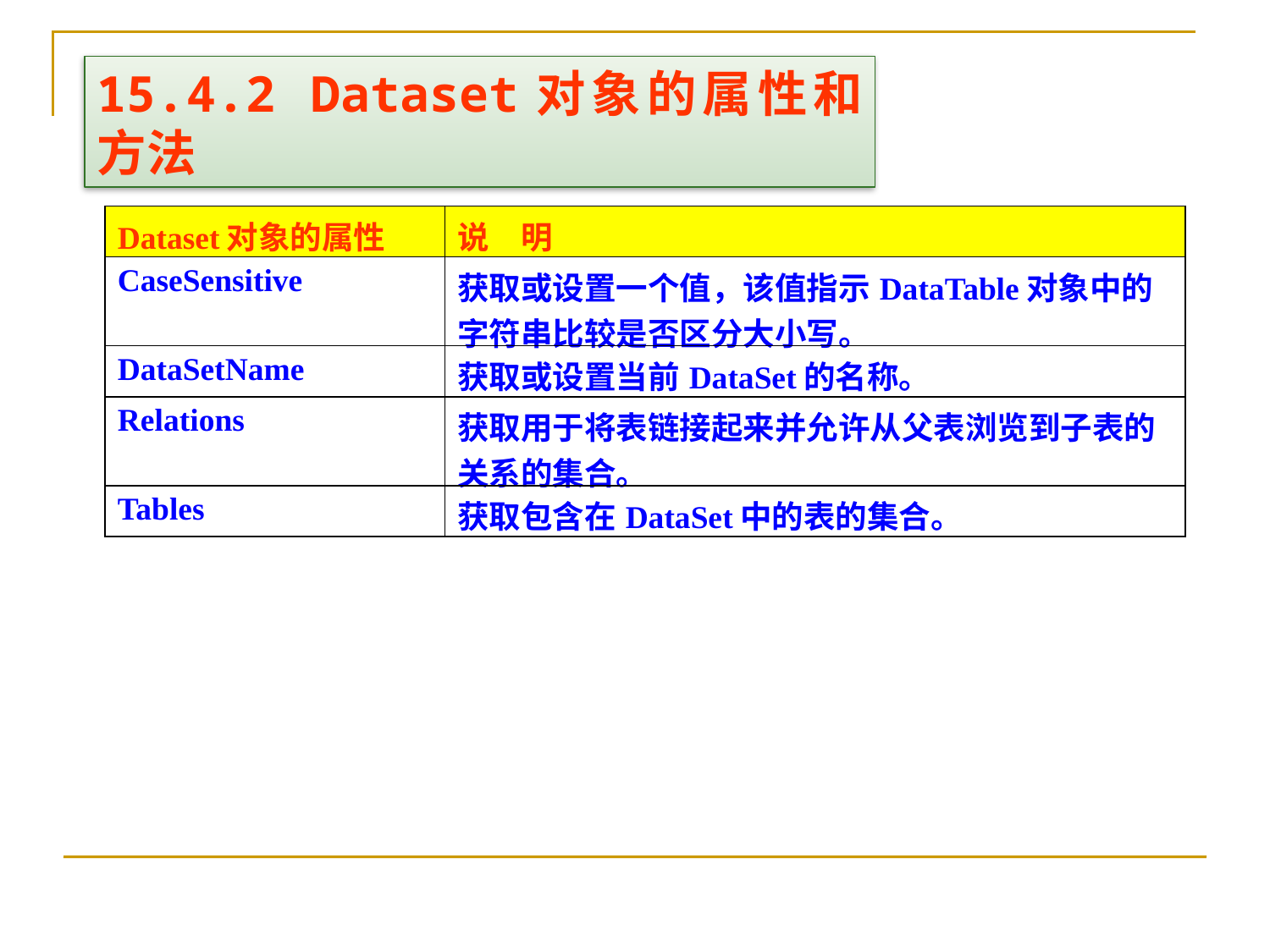

15.4.2 Dataset对象的属性和方法
| Dataset对象的属性 | 说　明 |
| --- | --- |
| CaseSensitive | 获取或设置一个值，该值指示DataTable对象中的字符串比较是否区分大小写。 |
| DataSetName | 获取或设置当前DataSet的名称。 |
| Relations | 获取用于将表链接起来并允许从父表浏览到子表的关系的集合。 |
| Tables | 获取包含在DataSet中的表的集合。 |